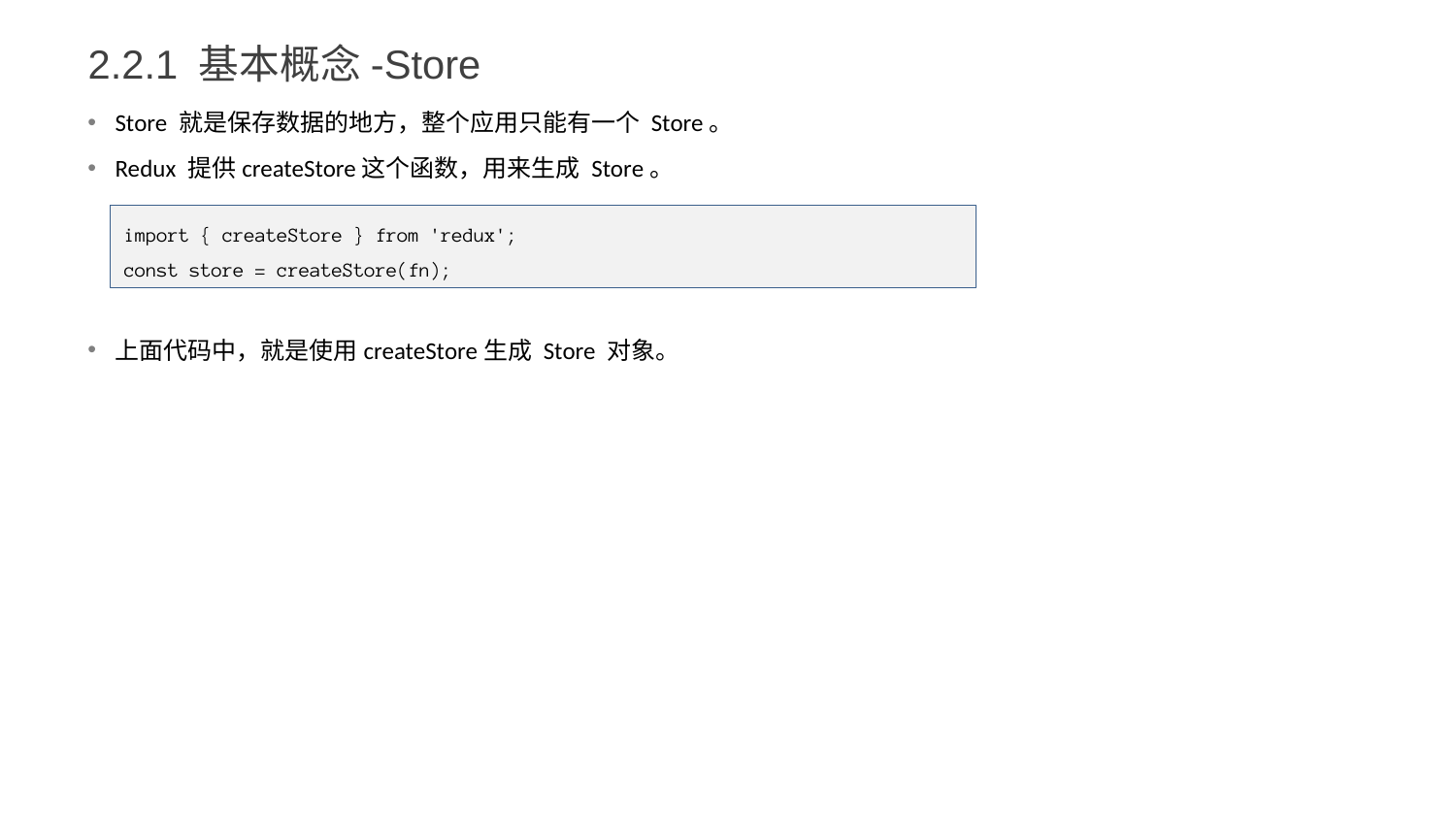

2.2.1 基本概念-Store
Store 就是保存数据的地方，整个应用只能有一个 Store。
Redux 提供createStore这个函数，用来生成 Store。

上面代码中，就是使用createStore生成 Store 对象。
import { createStore } from 'redux';
const store = createStore(fn);